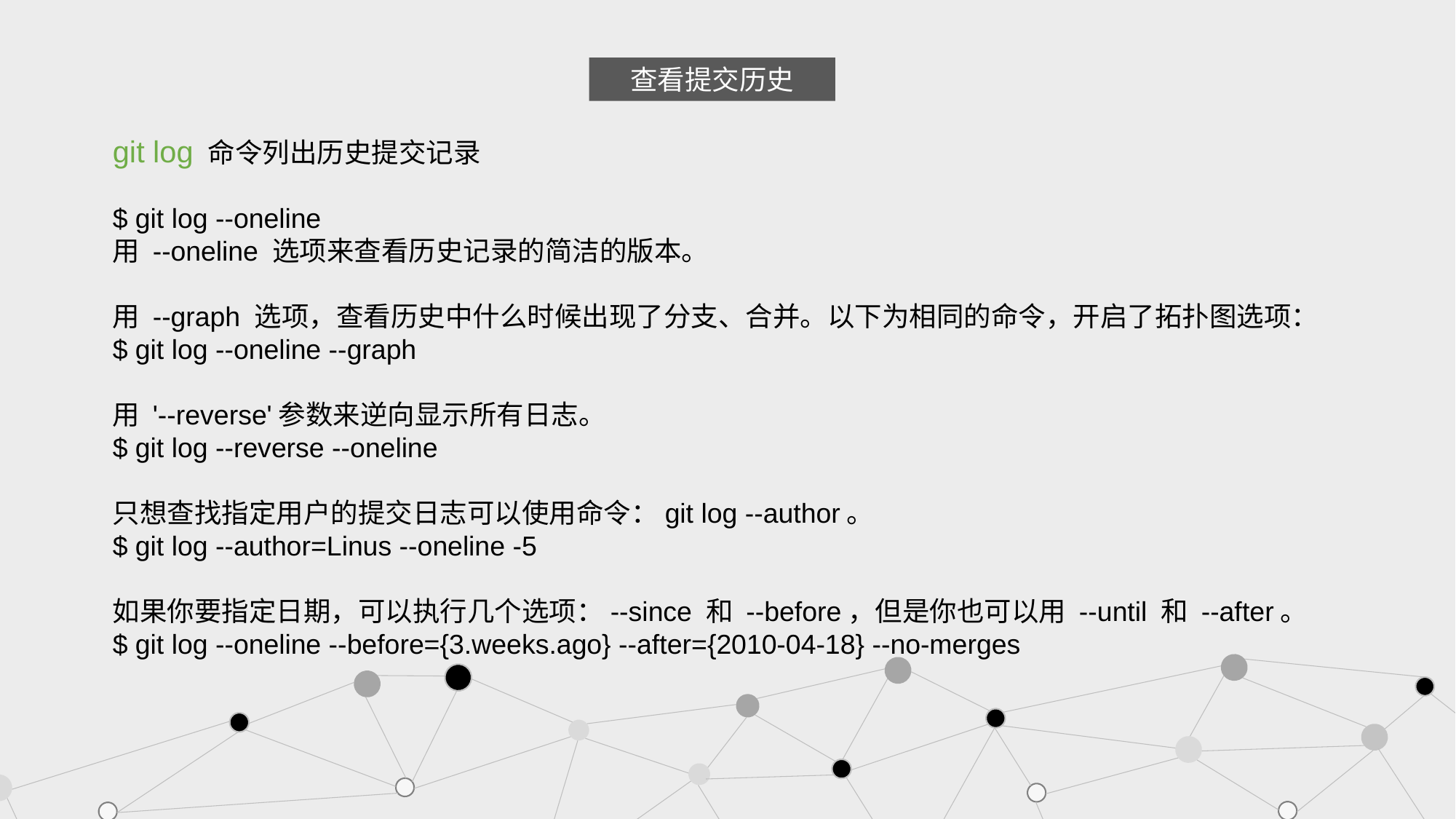

查看提交历史
git log 命令列出历史提交记录

$ git log --oneline
用 --oneline 选项来查看历史记录的简洁的版本。

用 --graph 选项，查看历史中什么时候出现了分支、合并。以下为相同的命令，开启了拓扑图选项：
$ git log --oneline --graph

用 '--reverse'参数来逆向显示所有日志。
$ git log --reverse --oneline

只想查找指定用户的提交日志可以使用命令：git log --author。
$ git log --author=Linus --oneline -5

如果你要指定日期，可以执行几个选项：--since 和 --before，但是你也可以用 --until 和 --after。
$ git log --oneline --before={3.weeks.ago} --after={2010-04-18} --no-merges